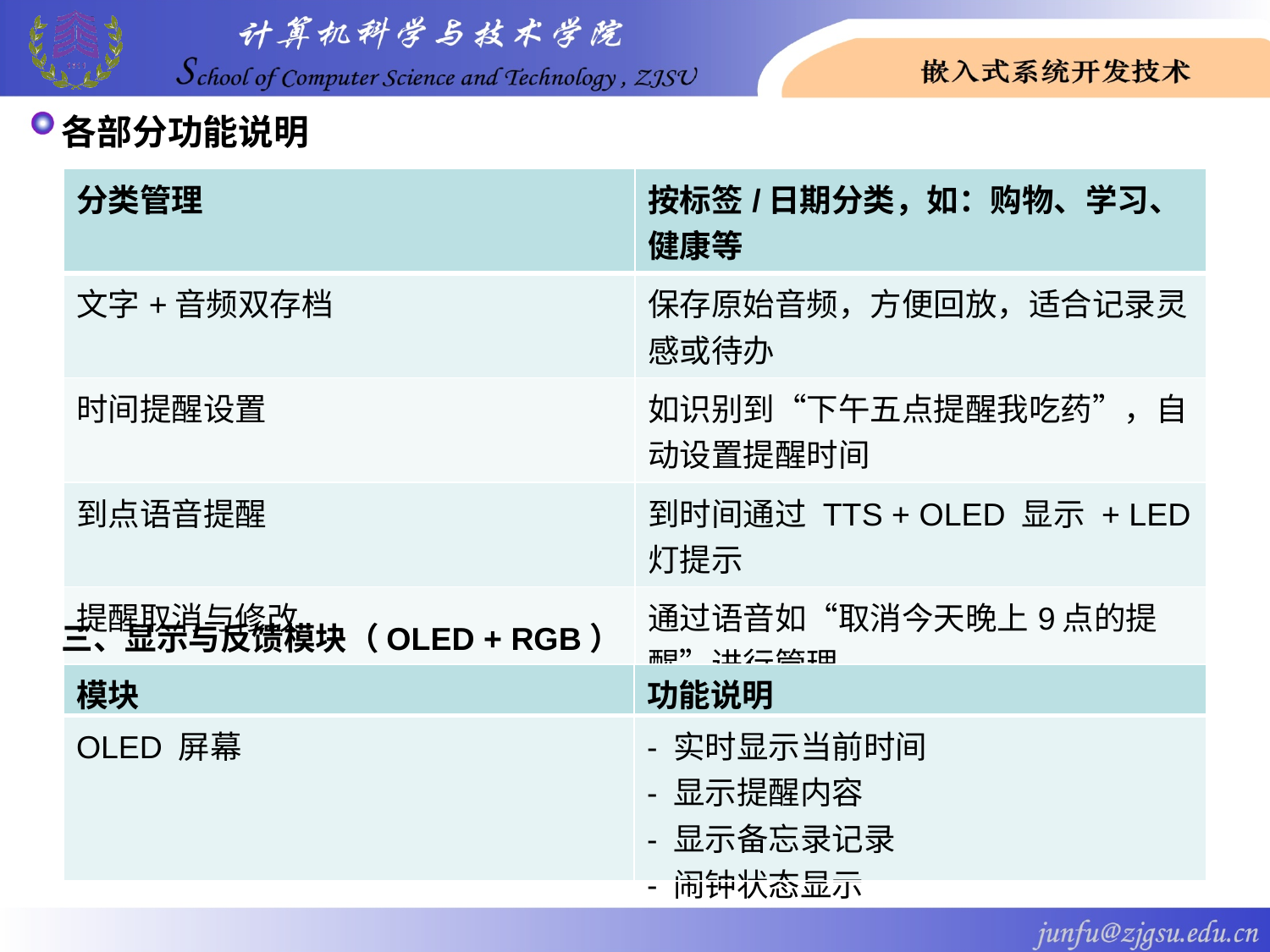

# 各部分功能说明
| 分类管理 | 按标签/日期分类，如：购物、学习、健康等 |
| --- | --- |
| 文字+音频双存档 | 保存原始音频，方便回放，适合记录灵感或待办 |
| 时间提醒设置 | 如识别到“下午五点提醒我吃药”，自动设置提醒时间 |
| 到点语音提醒 | 到时间通过 TTS + OLED 显示 + LED 灯提示 |
| 提醒取消与修改 | 通过语音如“取消今天晚上9点的提醒”进行管理 |
三、显示与反馈模块（OLED + RGB）
| 模块 | 功能说明 |
| --- | --- |
| OLED 屏幕 | - 实时显示当前时间 - 显示提醒内容 - 显示备忘录记录 - 闹钟状态显示 |